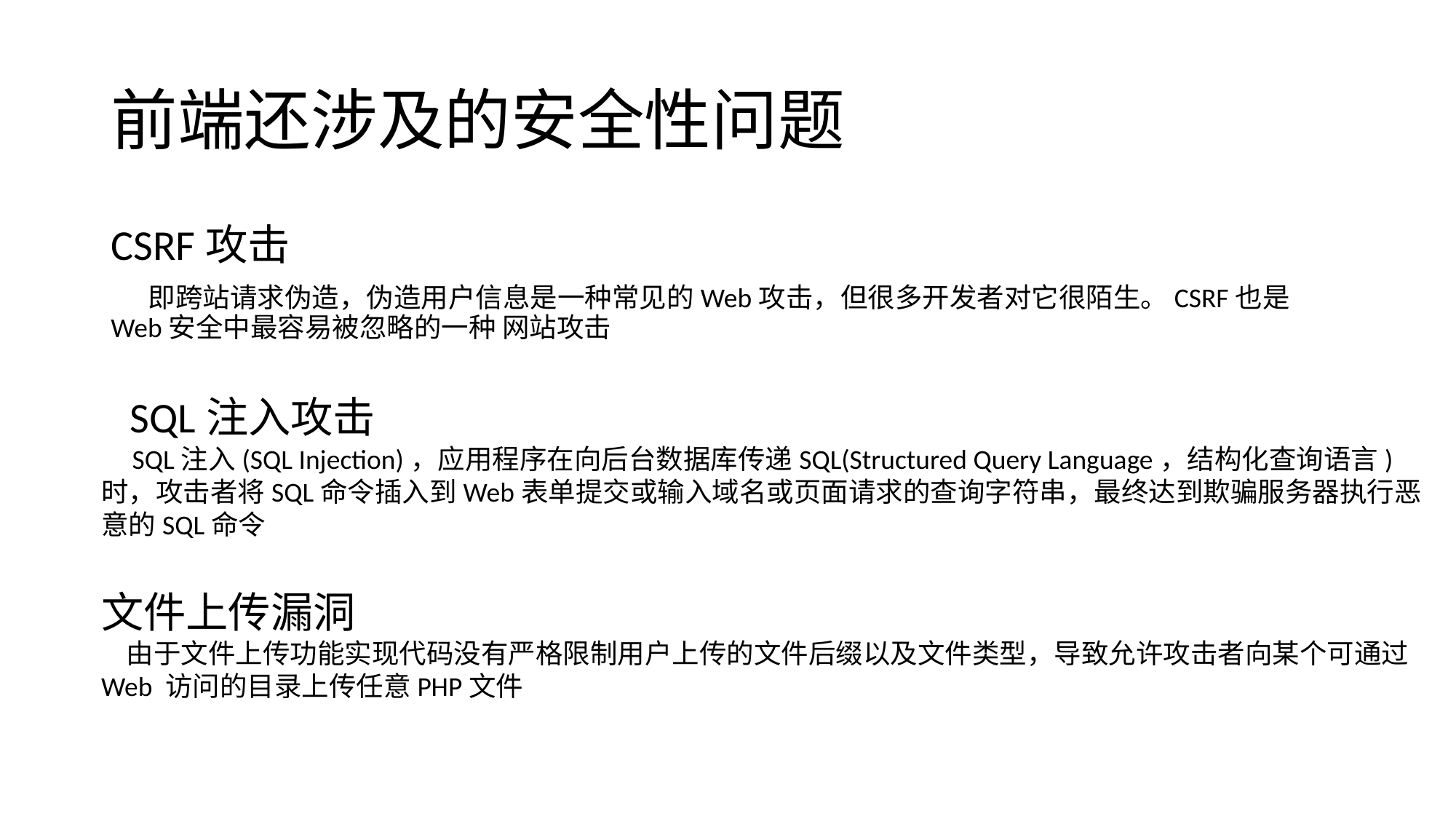

# 前端还涉及的安全性问题
CSRF攻击
     即跨站请求伪造，伪造用户信息是一种常见的Web攻击，但很多开发者对它很陌生。CSRF也是Web安全中最容易被忽略的一种 网站攻击

   SQL注入攻击
     SQL注入(SQL Injection)，应用程序在向后台数据库传递SQL(Structured Query Language，结构化查询语言)时，攻击者将SQL命令插入到Web表单提交或输入域名或页面请求的查询字符串，最终达到欺骗服务器执行恶意的SQL命令

文件上传漏洞
   由于文件上传功能实现代码没有严格限制用户上传的文件后缀以及文件类型，导致允许攻击者向某个可通过 Web 访问的目录上传任意PHP文件